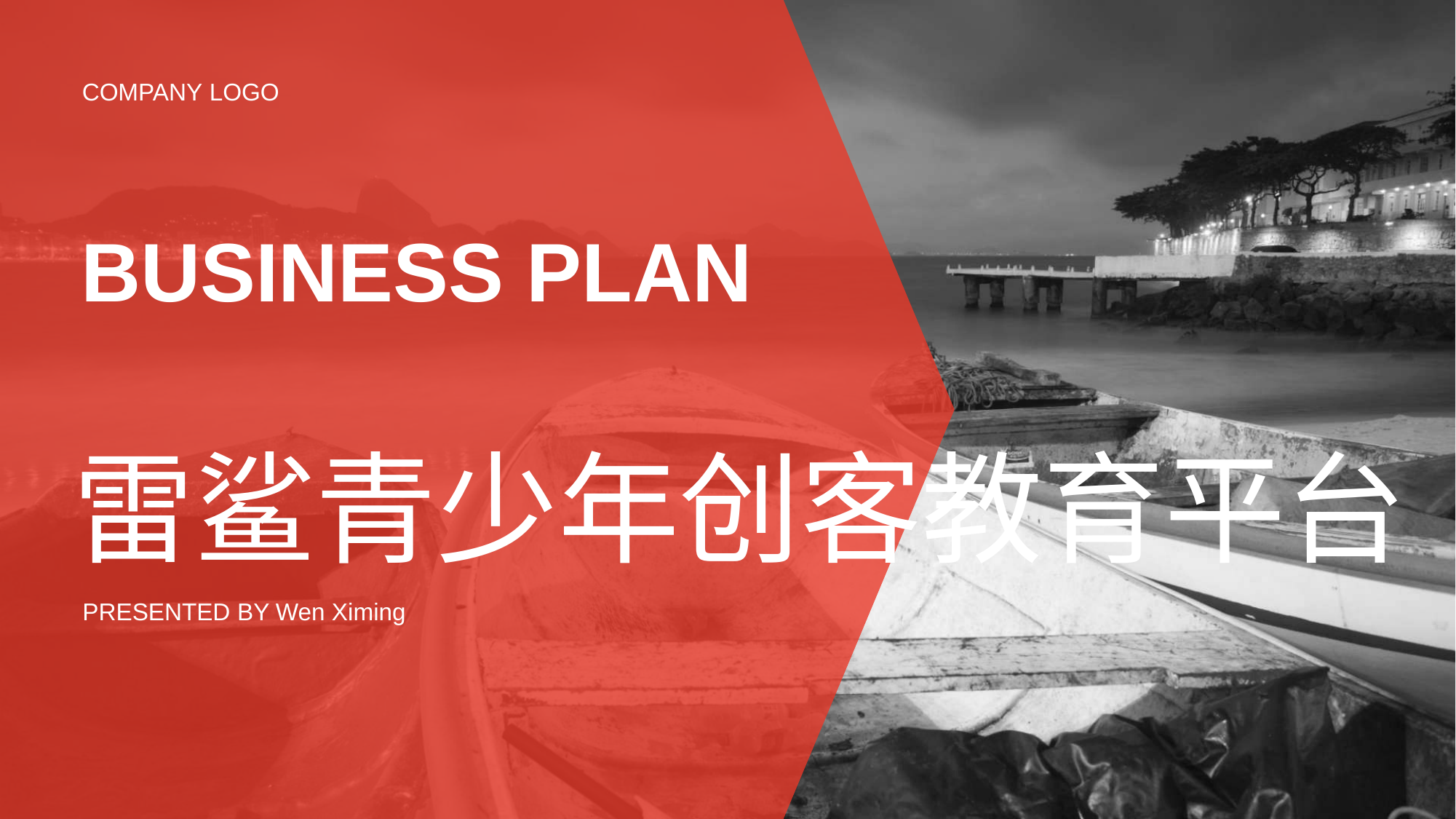

COMPANY LOGO
BUSINESS PLAN
雷鲨青少年创客教育平台
PRESENTED BY Wen Ximing